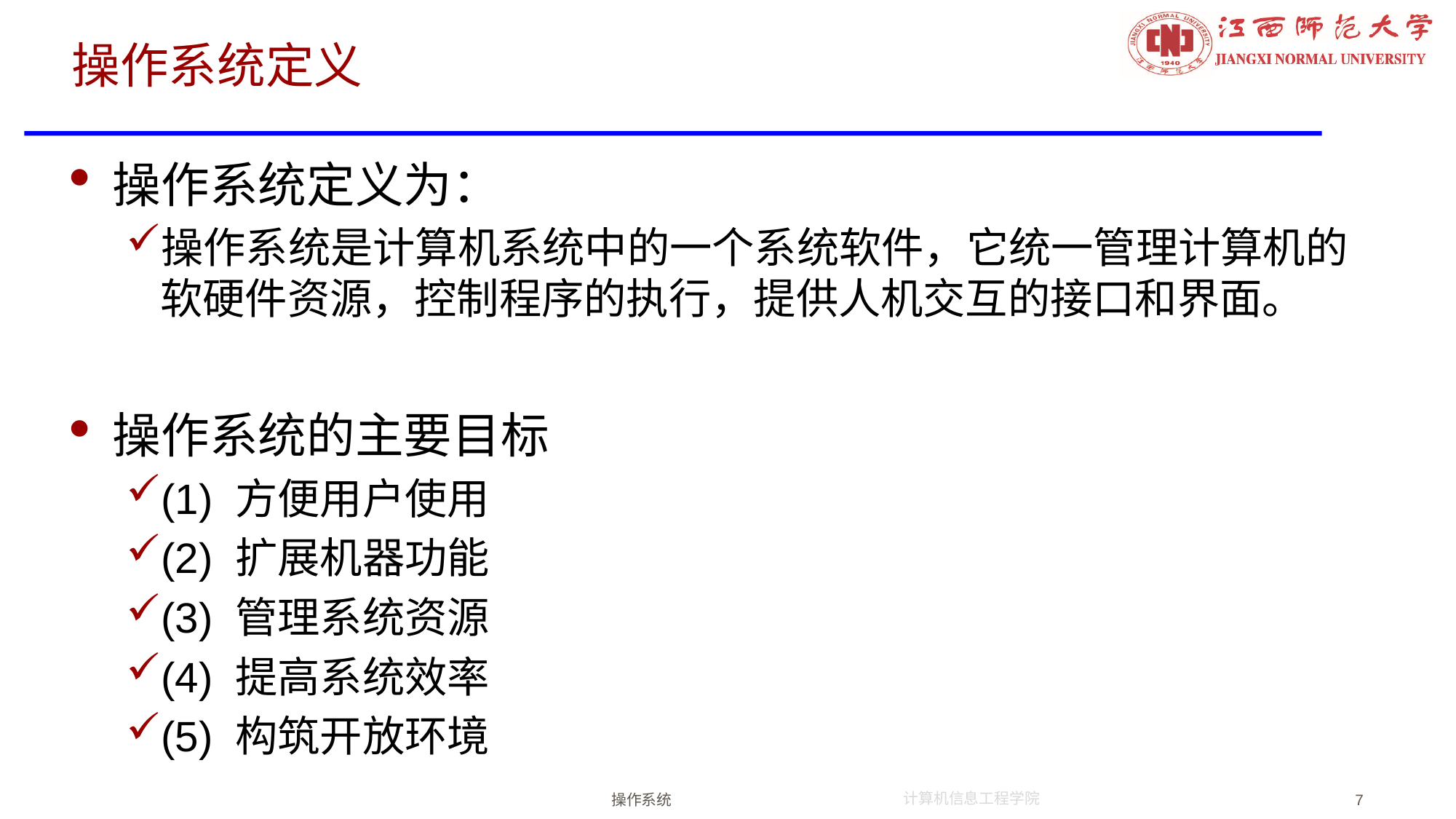

# 操作系统定义
操作系统定义为：
操作系统是计算机系统中的一个系统软件，它统一管理计算机的软硬件资源，控制程序的执行，提供人机交互的接口和界面。

操作系统的主要目标
(1) 方便用户使用
(2) 扩展机器功能
(3) 管理系统资源
(4) 提高系统效率
(5) 构筑开放环境
操作系统
7